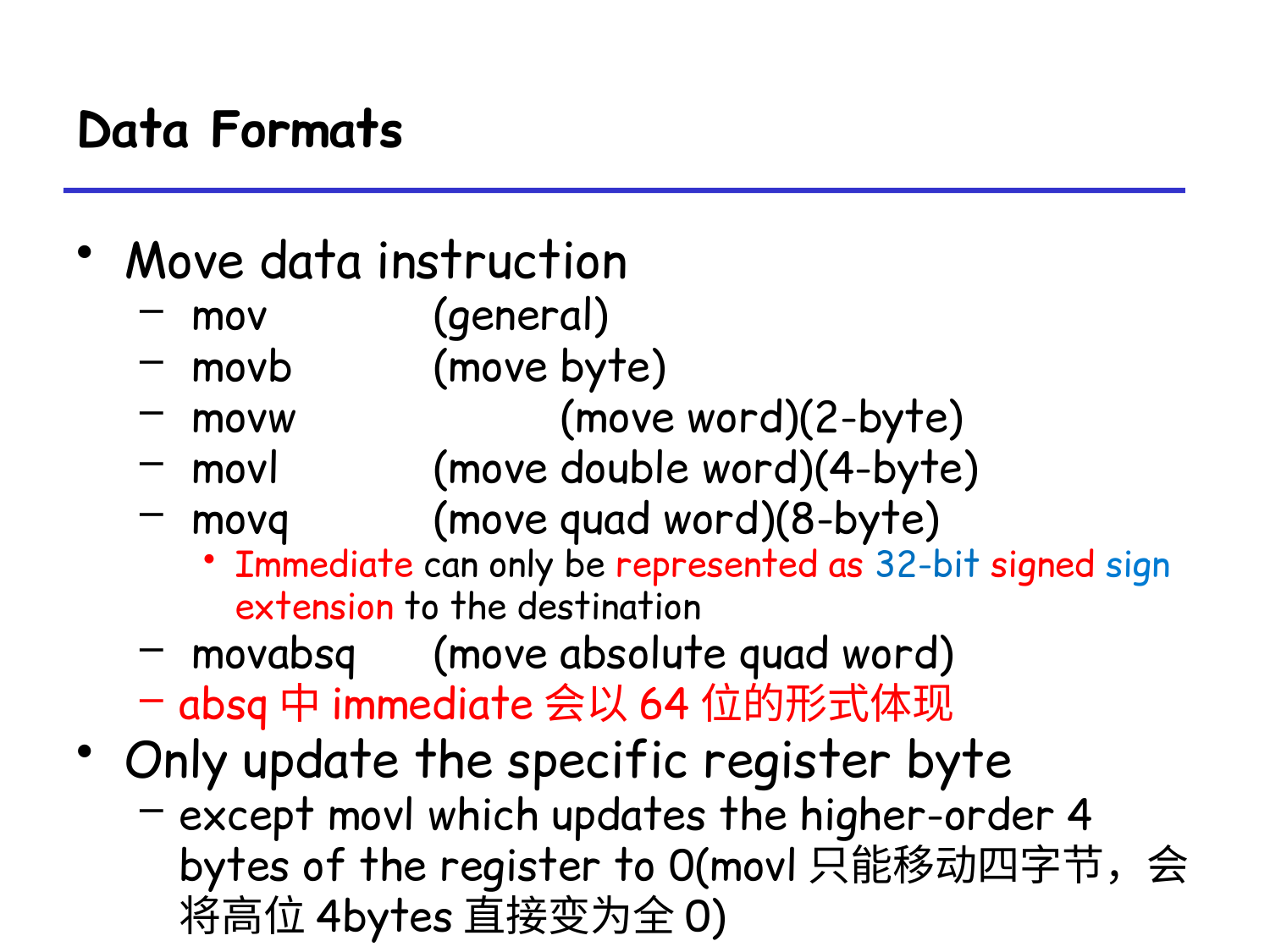

# Data Formats
Move data instruction
 mov 		(general)
 movb 		(move byte)
 movw 		(move word)(2-byte)
 movl 		(move double word)(4-byte)
 movq 		(move quad word)(8-byte)
Immediate can only be represented as 32-bit signed sign extension to the destination
 movabsq	(move absolute quad word)
absq中immediate会以64位的形式体现
Only update the specific register byte
except movl which updates the higher-order 4 bytes of the register to 0(movl只能移动四字节，会将高位4bytes直接变为全0)
4